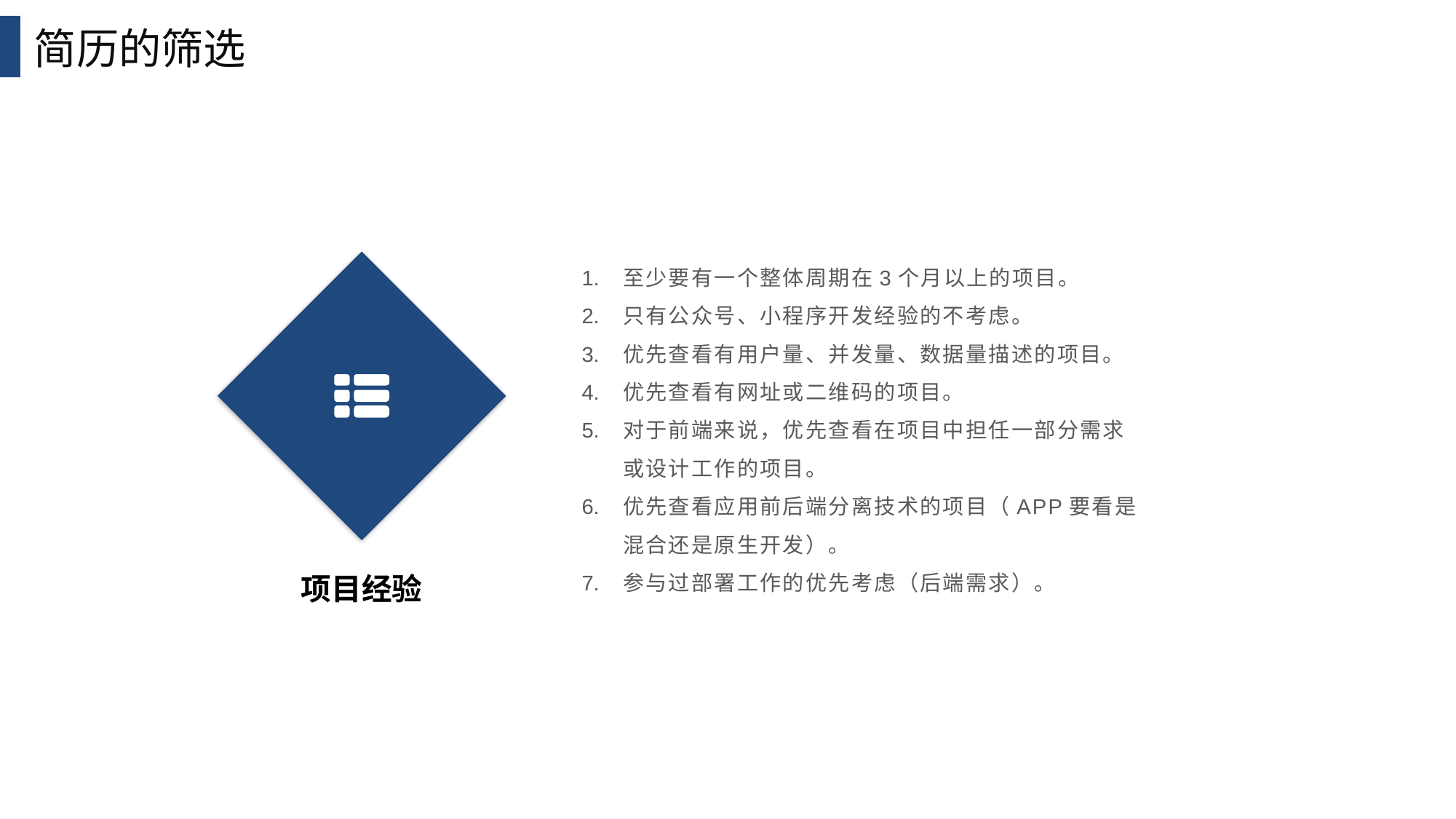

简历的筛选

至少要有一个整体周期在3个月以上的项目。
只有公众号、小程序开发经验的不考虑。
优先查看有用户量、并发量、数据量描述的项目。
优先查看有网址或二维码的项目。
对于前端来说，优先查看在项目中担任一部分需求或设计工作的项目。
优先查看应用前后端分离技术的项目（APP要看是混合还是原生开发）。
参与过部署工作的优先考虑（后端需求）。

项目经验